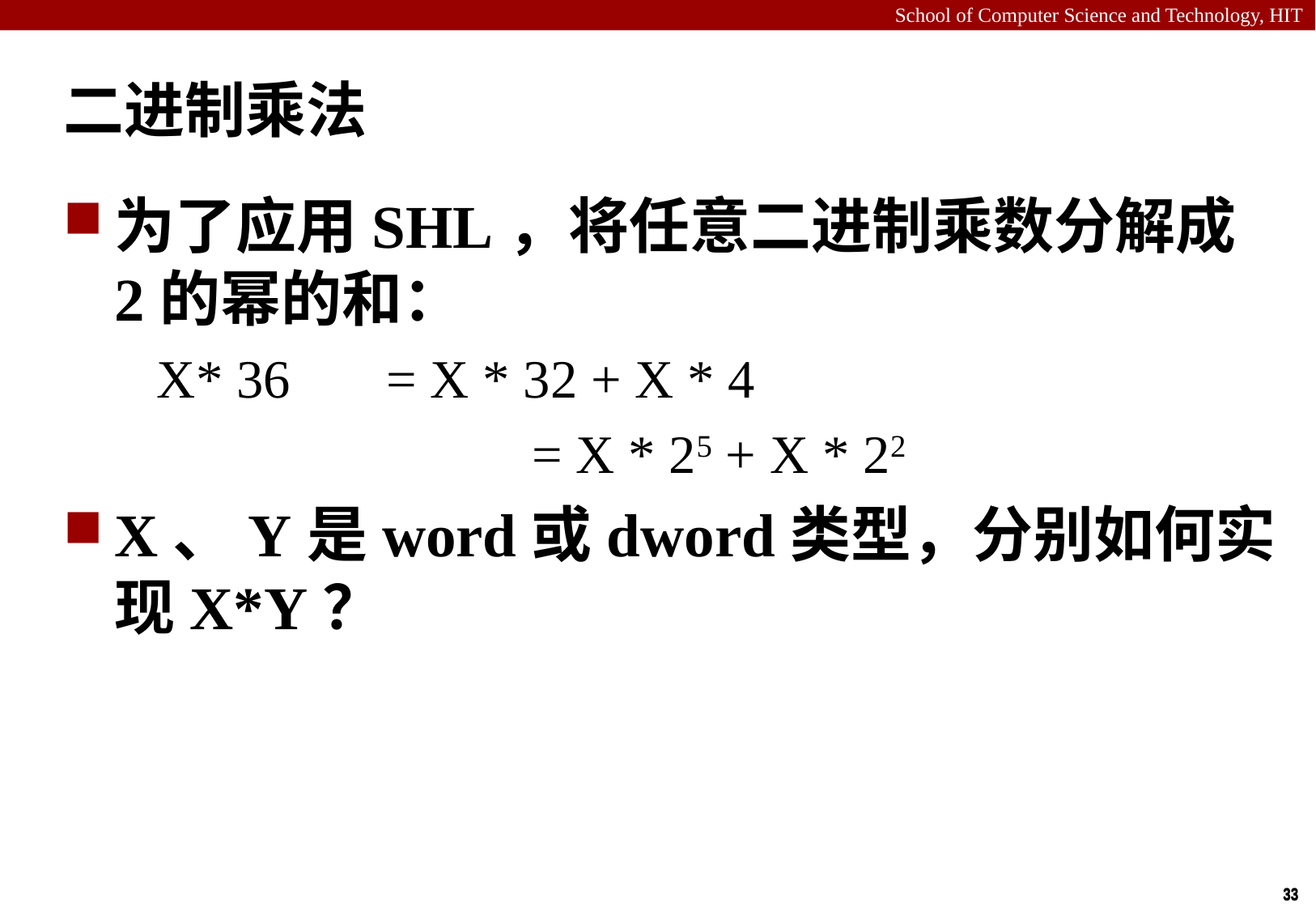

# 二进制乘法
为了应用SHL，将任意二进制乘数分解成2的幂的和：
  X* 36	 = X * 32 + X * 4
 				= X * 25 + X * 22
X、Y是word或dword类型，分别如何实现X*Y？